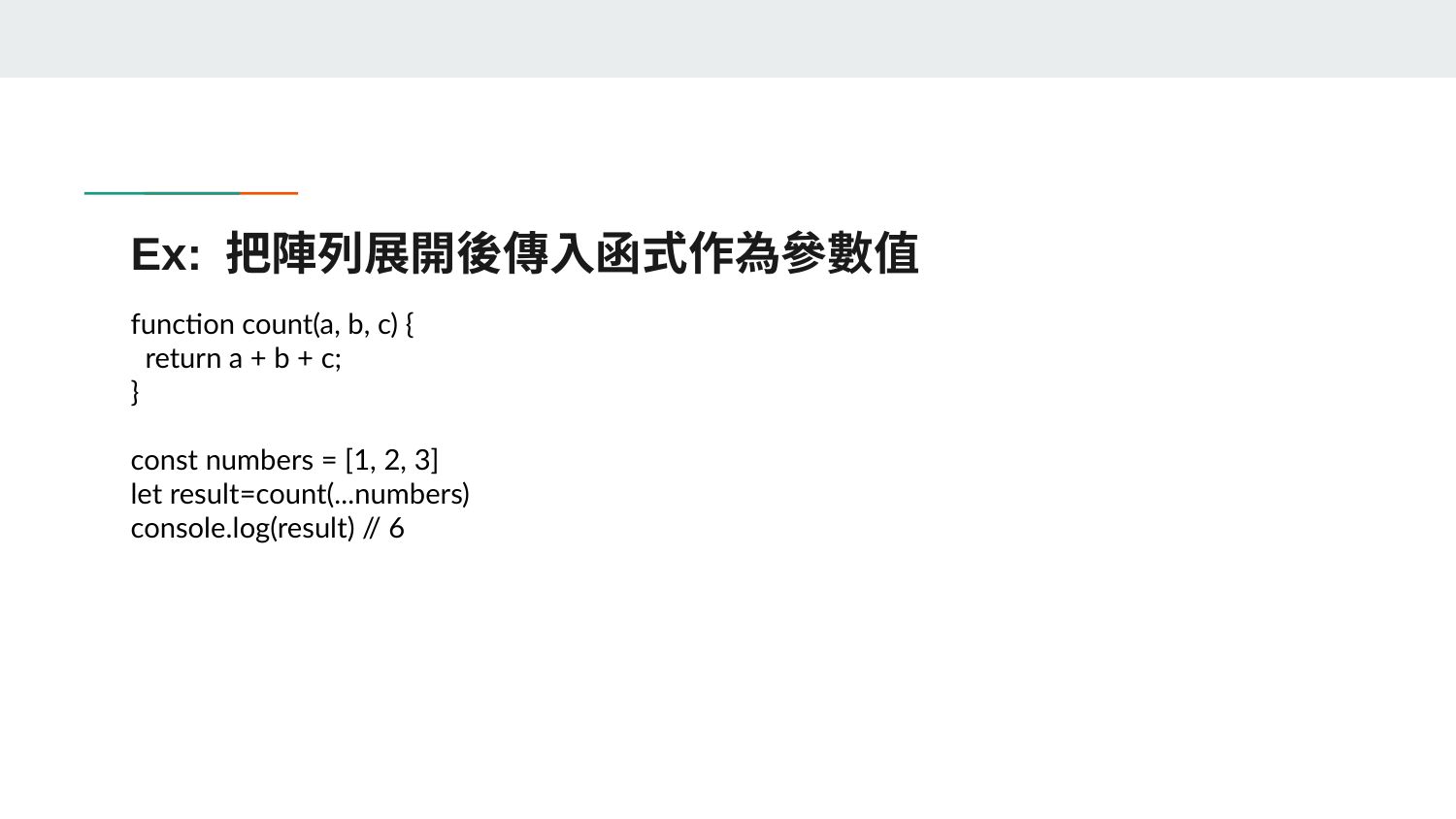

# Ex: 把陣列展開後傳入函式作為參數值
function count(a, b, c) {
  return a + b + c;
}

const numbers = [1, 2, 3]
let result=count(...numbers)
console.log(result) // 6